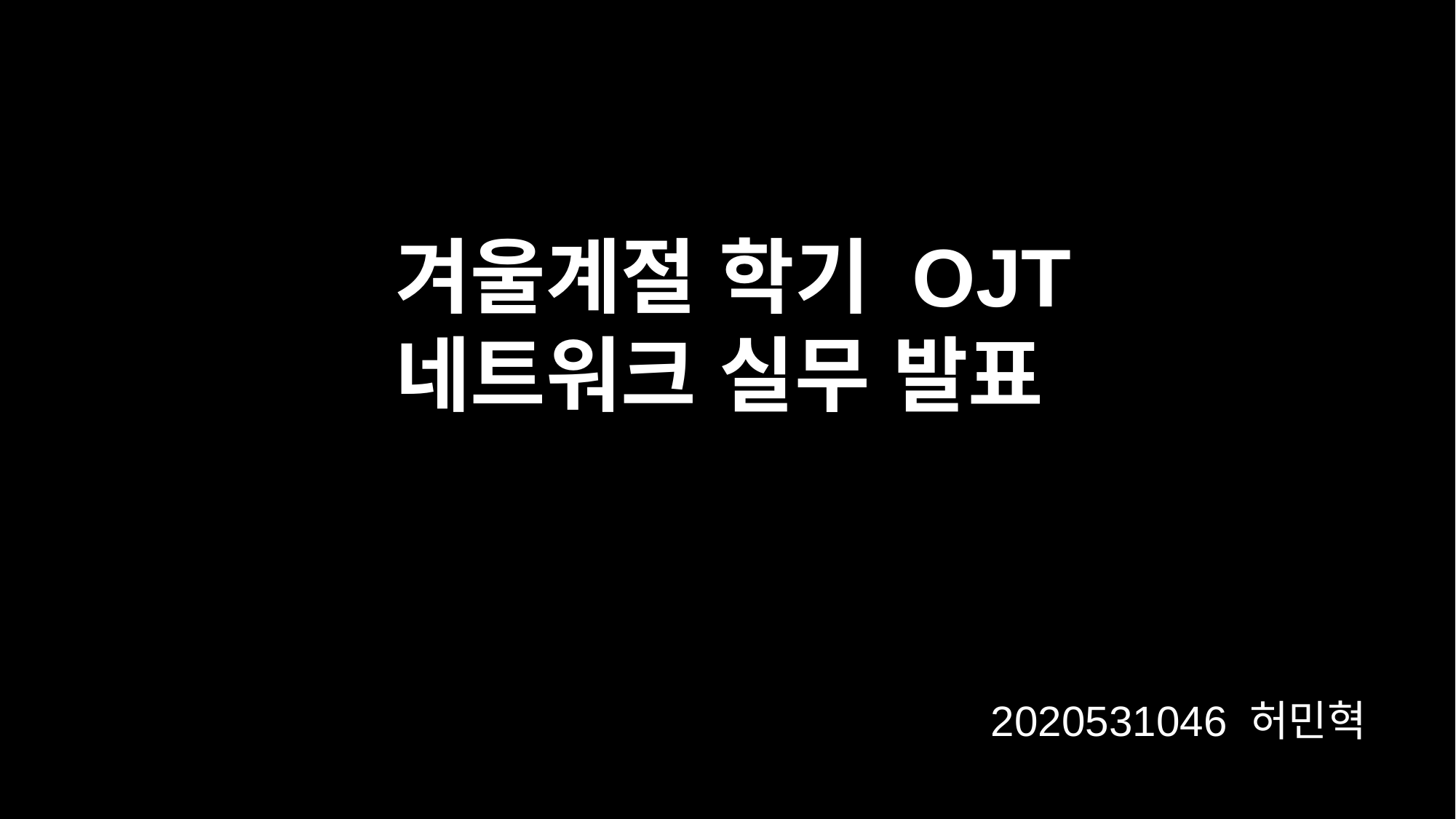

겨울계절 학기 OJT
네트워크 실무 발표
2020531046 허민혁